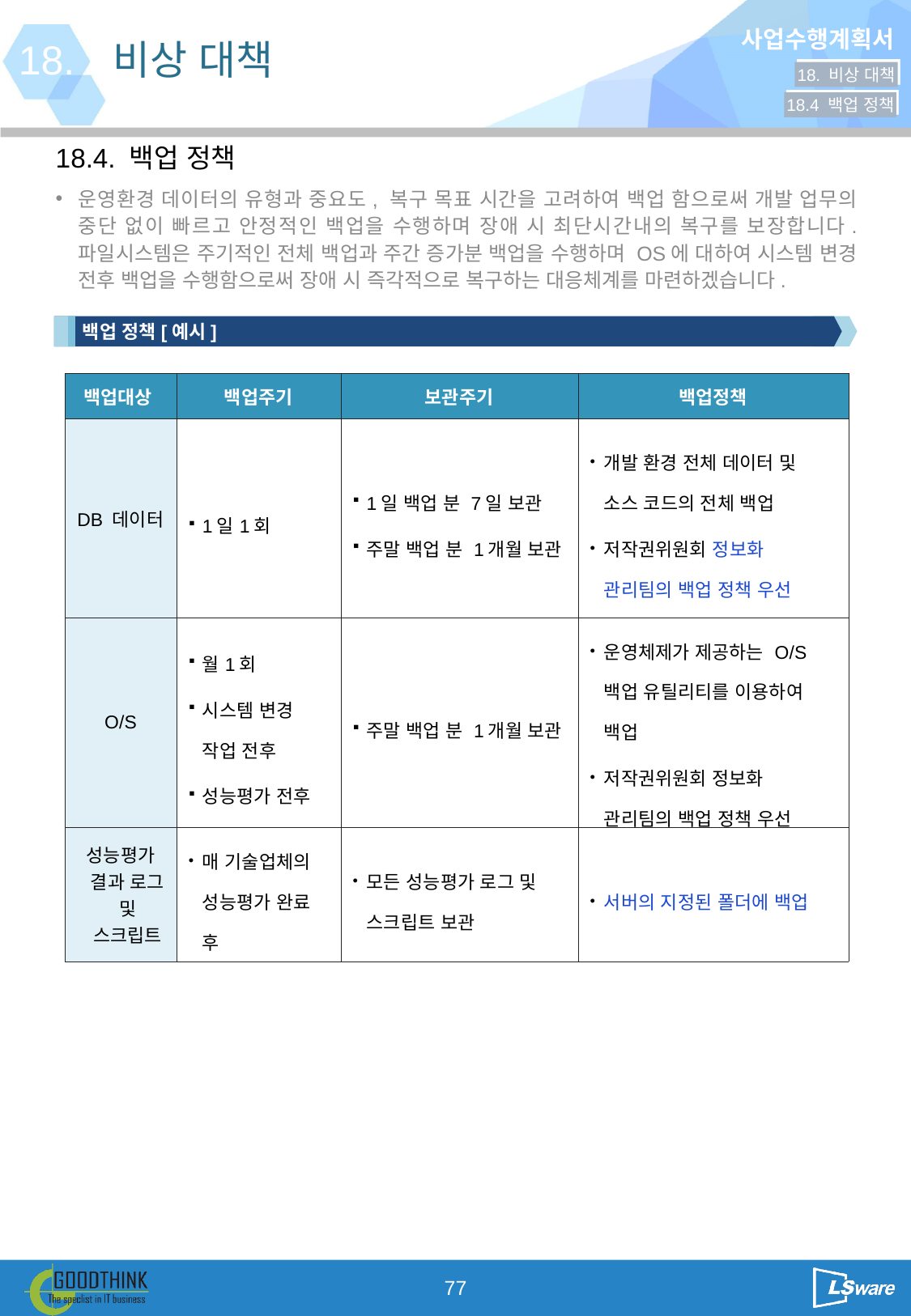

18.
비상 대책
18. 비상 대책
18.4 백업 정책
18.4. 백업 정책
운영환경 데이터의 유형과 중요도, 복구 목표 시간을 고려하여 백업 함으로써 개발 업무의 중단 없이 빠르고 안정적인 백업을 수행하며 장애 시 최단시간내의 복구를 보장합니다. 파일시스템은 주기적인 전체 백업과 주간 증가분 백업을 수행하며 OS에 대하여 시스템 변경 전후 백업을 수행함으로써 장애 시 즉각적으로 복구하는 대응체계를 마련하겠습니다.

백업 정책[예시]
| 백업대상 | 백업주기 | 보관주기 | 백업정책 |
| --- | --- | --- | --- |
| DB 데이터 | 1일1회 | 1일 백업 분 7일 보관 주말 백업 분 1개월 보관 | 개발 환경 전체 데이터 및 소스 코드의 전체 백업 저작권위원회 정보화 관리팀의 백업 정책 우선 |
| O/S | 월1회 시스템 변경 작업 전후 성능평가 전후 | 주말 백업 분 1개월 보관 | 운영체제가 제공하는 O/S 백업 유틸리티를 이용하여 백업 저작권위원회 정보화 관리팀의 백업 정책 우선 |
| 성능평가 결과 로그 및 스크립트 | 매 기술업체의 성능평가 완료 후 | 모든 성능평가 로그 및 스크립트 보관 | 서버의 지정된 폴더에 백업 |